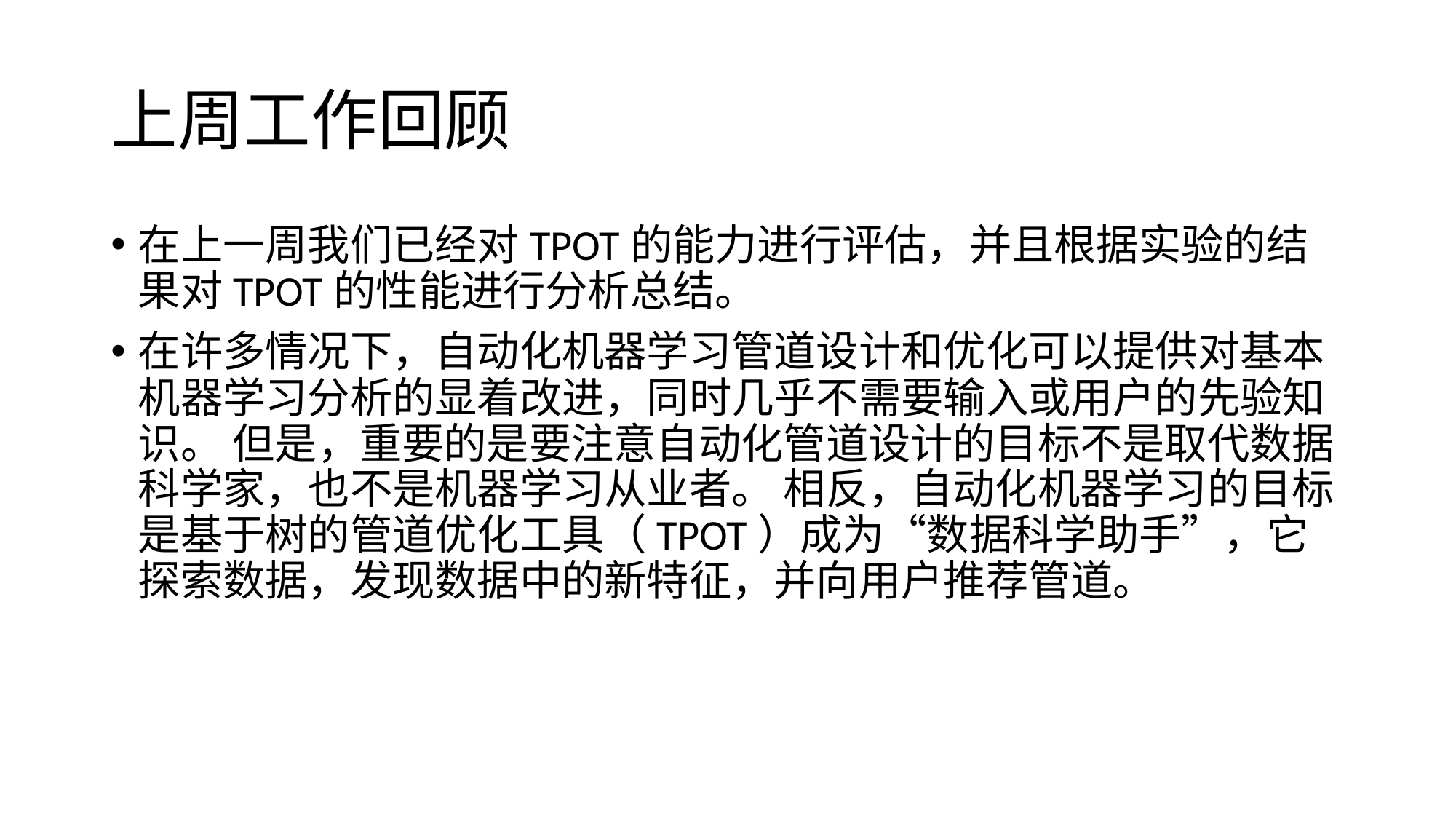

# 上周工作回顾
在上一周我们已经对TPOT的能力进行评估，并且根据实验的结果对TPOT的性能进行分析总结。
在许多情况下，自动化机器学习管道设计和优化可以提供对基本机器学习分析的显着改进，同时几乎不需要输入或用户的先验知识。 但是，重要的是要注意自动化管道设计的目标不是取代数据科学家，也不是机器学习从业者。 相反，自动化机器学习的目标是基于树的管道优化工具（TPOT）成为“数据科学助手”，它探索数据，发现数据中的新特征，并向用户推荐管道。